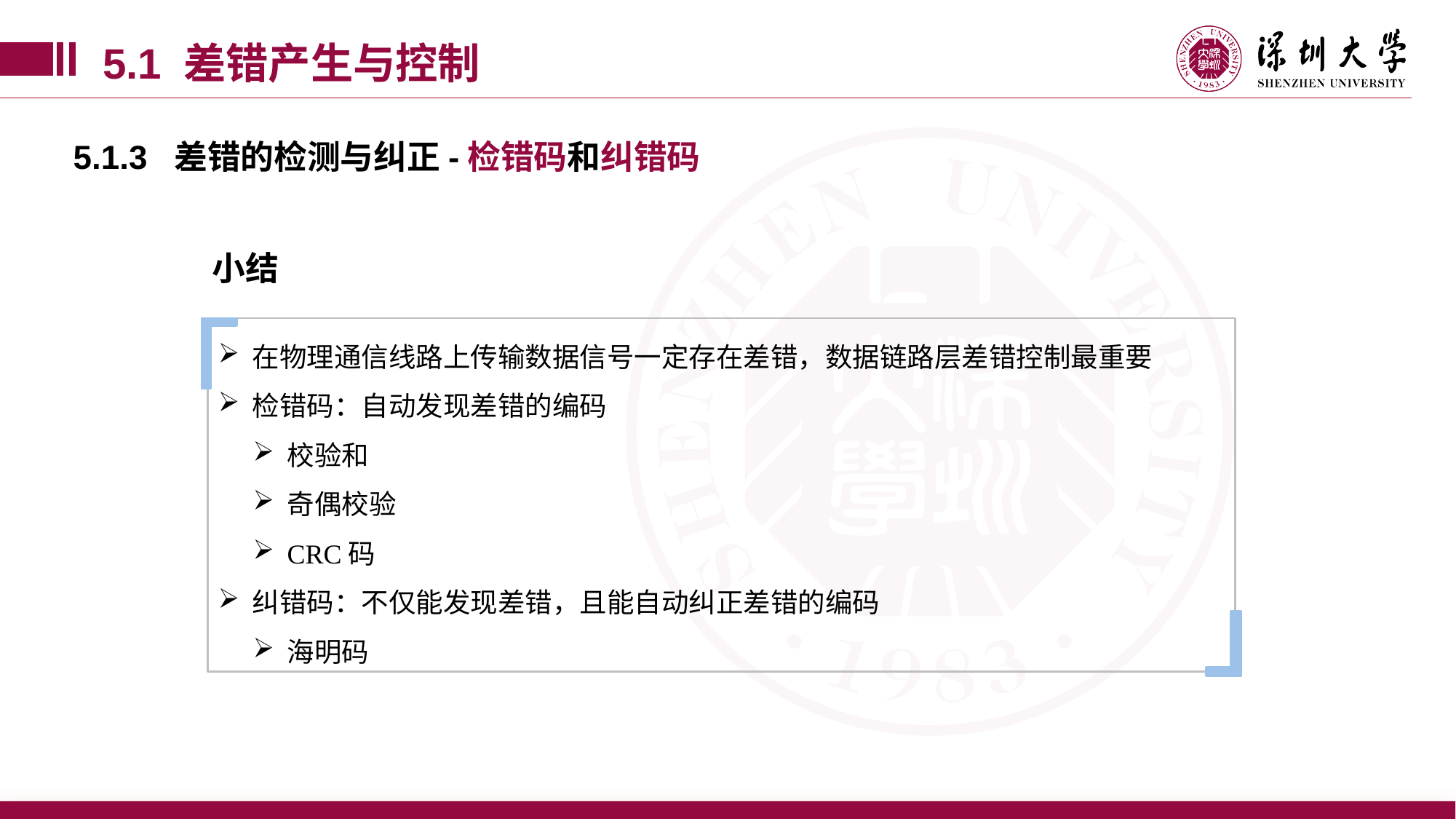

5.1 差错产生与控制

5.1.3  差错的检测与纠正-检错码和纠错码
小结

在物理通信线路上传输数据信号一定存在差错，数据链路层差错控制最重要
检错码：自动发现差错的编码
校验和
奇偶校验
CRC码
纠错码：不仅能发现差错，且能自动纠正差错的编码
海明码